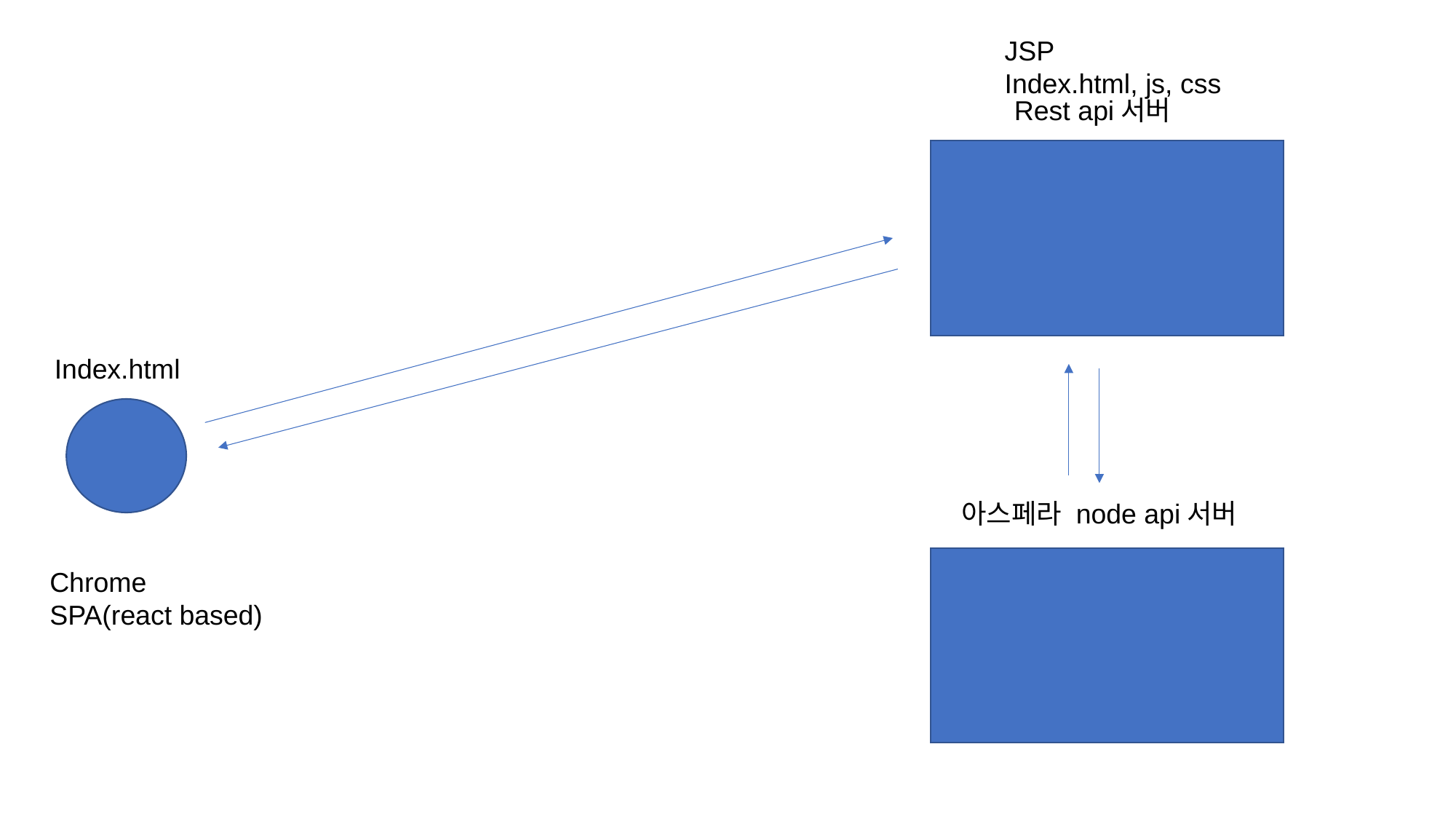

JSP
Index.html, js, css
Rest api서버

Index.html

아스페라 node api서버

Chrome
SPA(react based)